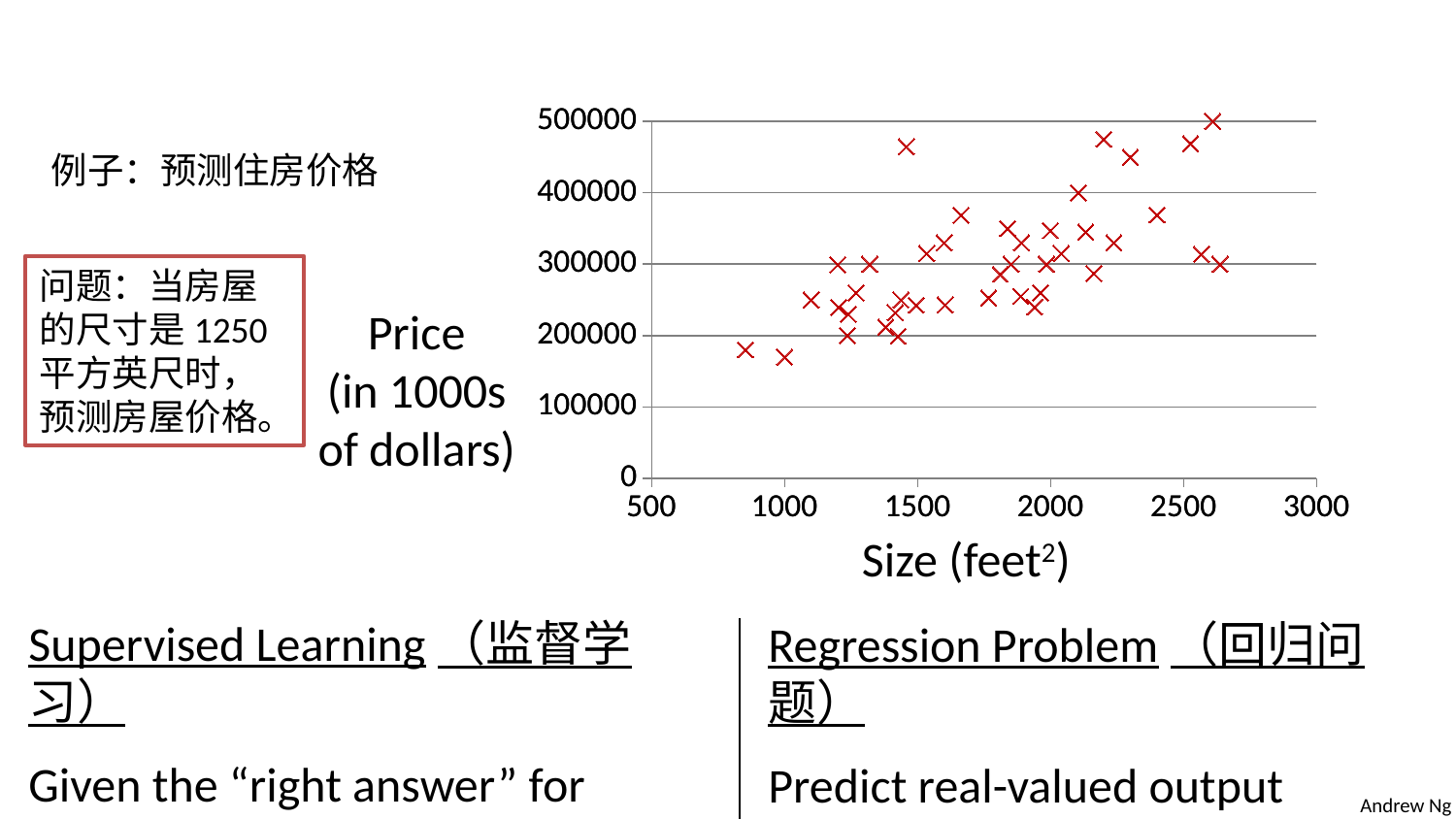

### Chart

| Category |  |
|---|---|

### Chart

| Category |  |
|---|---|
例子：预测住房价格
问题：当房屋的尺寸是1250平方英尺时，预测房屋价格。
Price
(in 1000s of dollars)
Size (feet2)
Supervised Learning（监督学习）

Given the “right answer” for each example in the data.
Regression Problem（回归问题）

Predict real-valued output